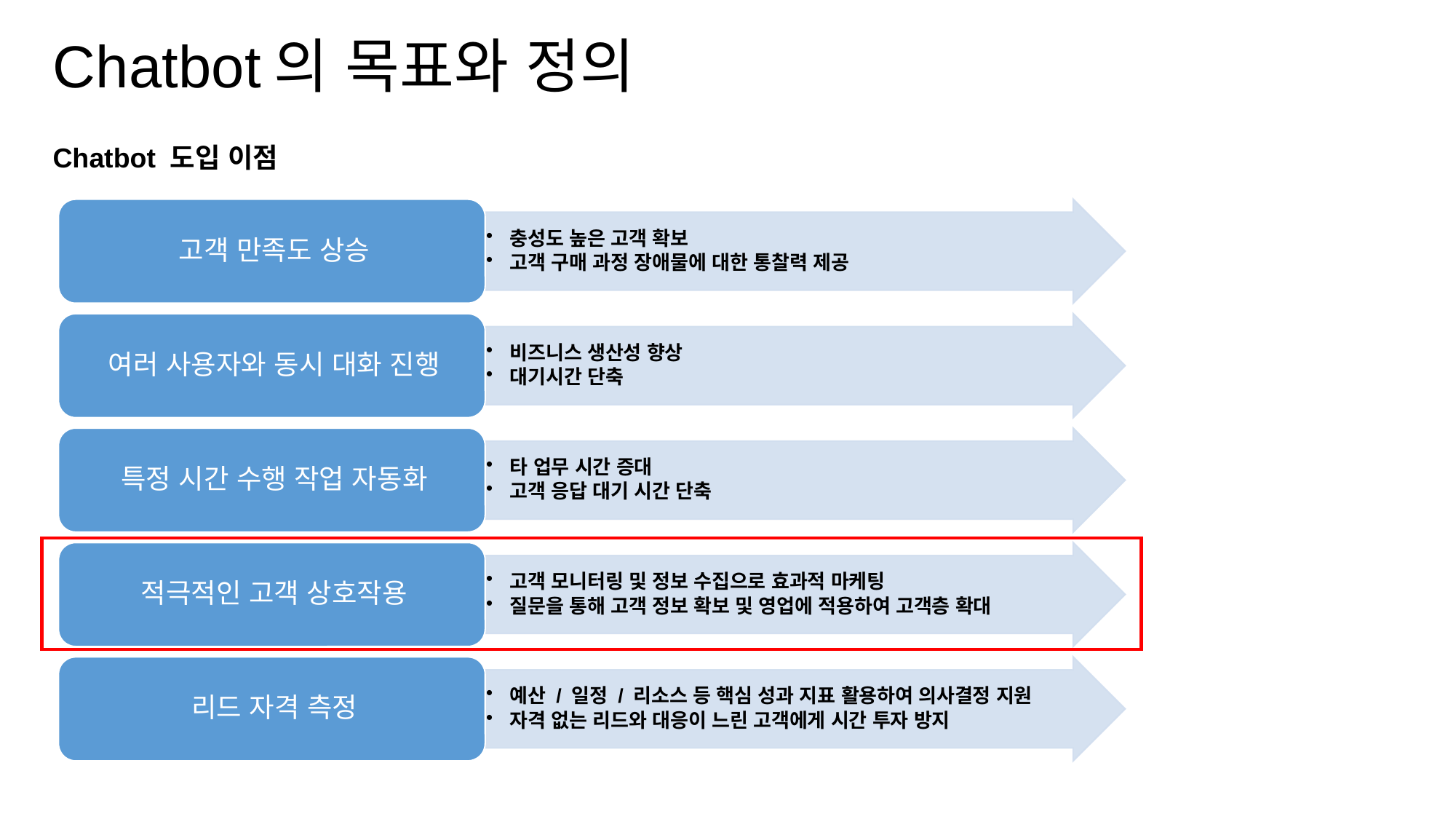

# Chatbot의 목표와 정의
Chatbot 도입 이점
 충성도 높은 고객 확보
 고객 구매 과정 장애물에 대한 통찰력 제공
고객 만족도 상승
 비즈니스 생산성 향상
 대기시간 단축
여러 사용자와 동시 대화 진행
 타 업무 시간 증대
 고객 응답 대기 시간 단축
특정 시간 수행 작업 자동화
 고객 모니터링 및 정보 수집으로 효과적 마케팅
 질문을 통해 고객 정보 확보 및 영업에 적용하여 고객층 확대
적극적인 고객 상호작용
 예산 / 일정 / 리소스 등 핵심 성과 지표 활용하여 의사결정 지원
 자격 없는 리드와 대응이 느린 고객에게 시간 투자 방지
리드 자격 측정